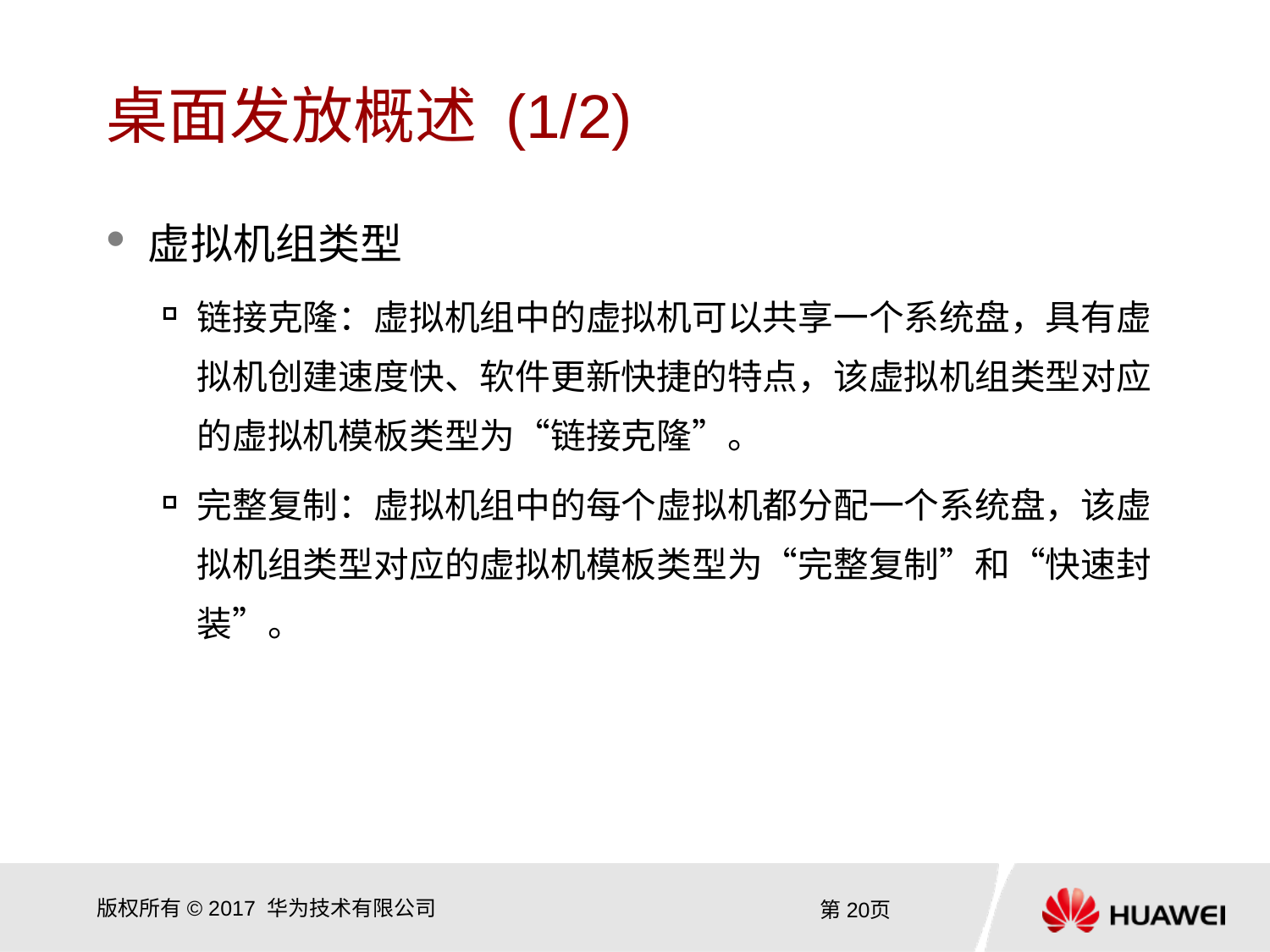

# 桌面发放概述 (1/2)
虚拟机组类型
链接克隆：虚拟机组中的虚拟机可以共享一个系统盘，具有虚拟机创建速度快、软件更新快捷的特点，该虚拟机组类型对应的虚拟机模板类型为“链接克隆”。
完整复制：虚拟机组中的每个虚拟机都分配一个系统盘，该虚拟机组类型对应的虚拟机模板类型为“完整复制”和“快速封装”。